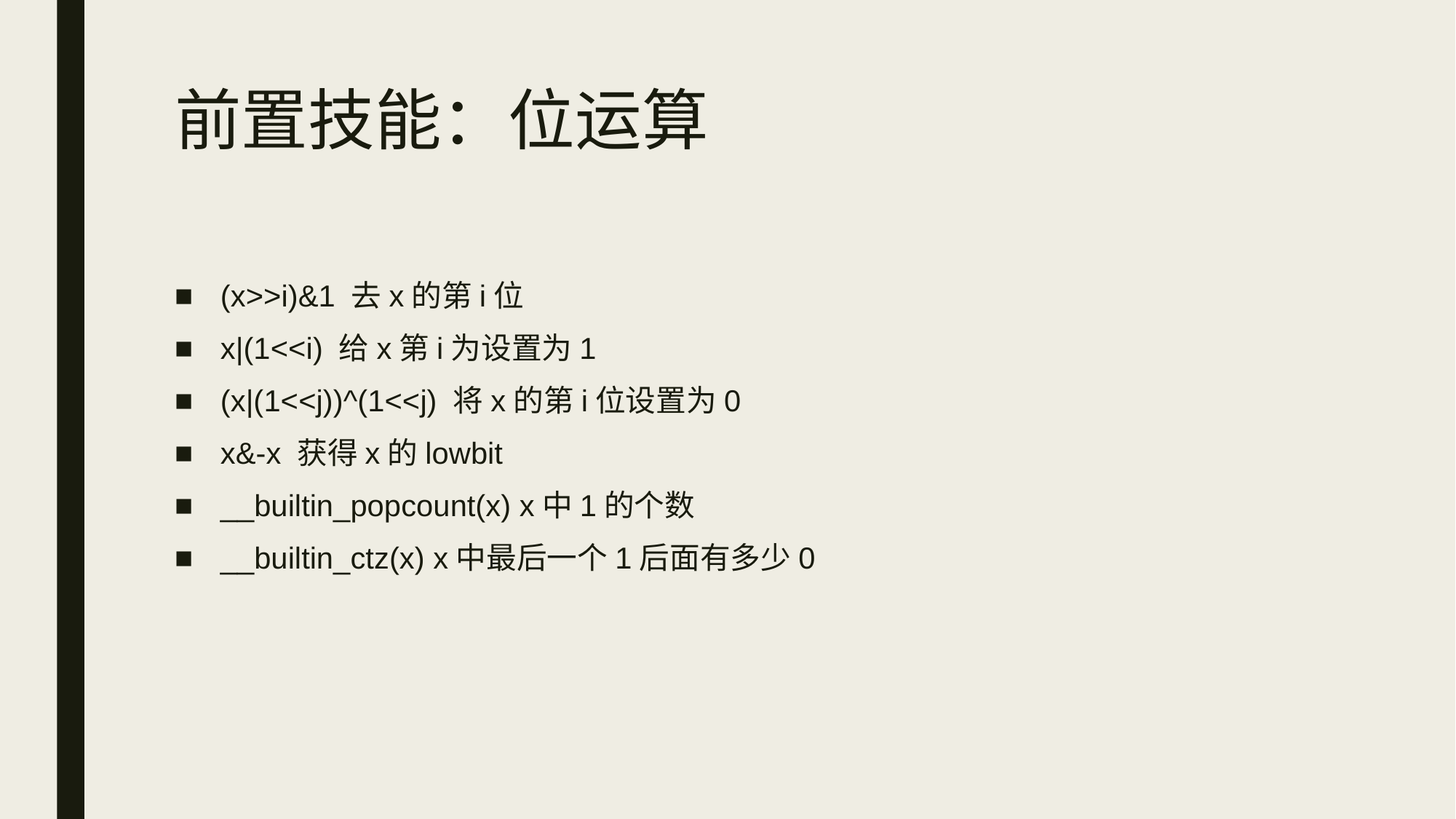

# 前置技能：位运算
(x>>i)&1 去x的第i位
x|(1<<i) 给x第i为设置为1
(x|(1<<j))^(1<<j) 将x的第i位设置为0
x&-x 获得x的lowbit
__builtin_popcount(x) x中1的个数
__builtin_ctz(x) x中最后一个1后面有多少0